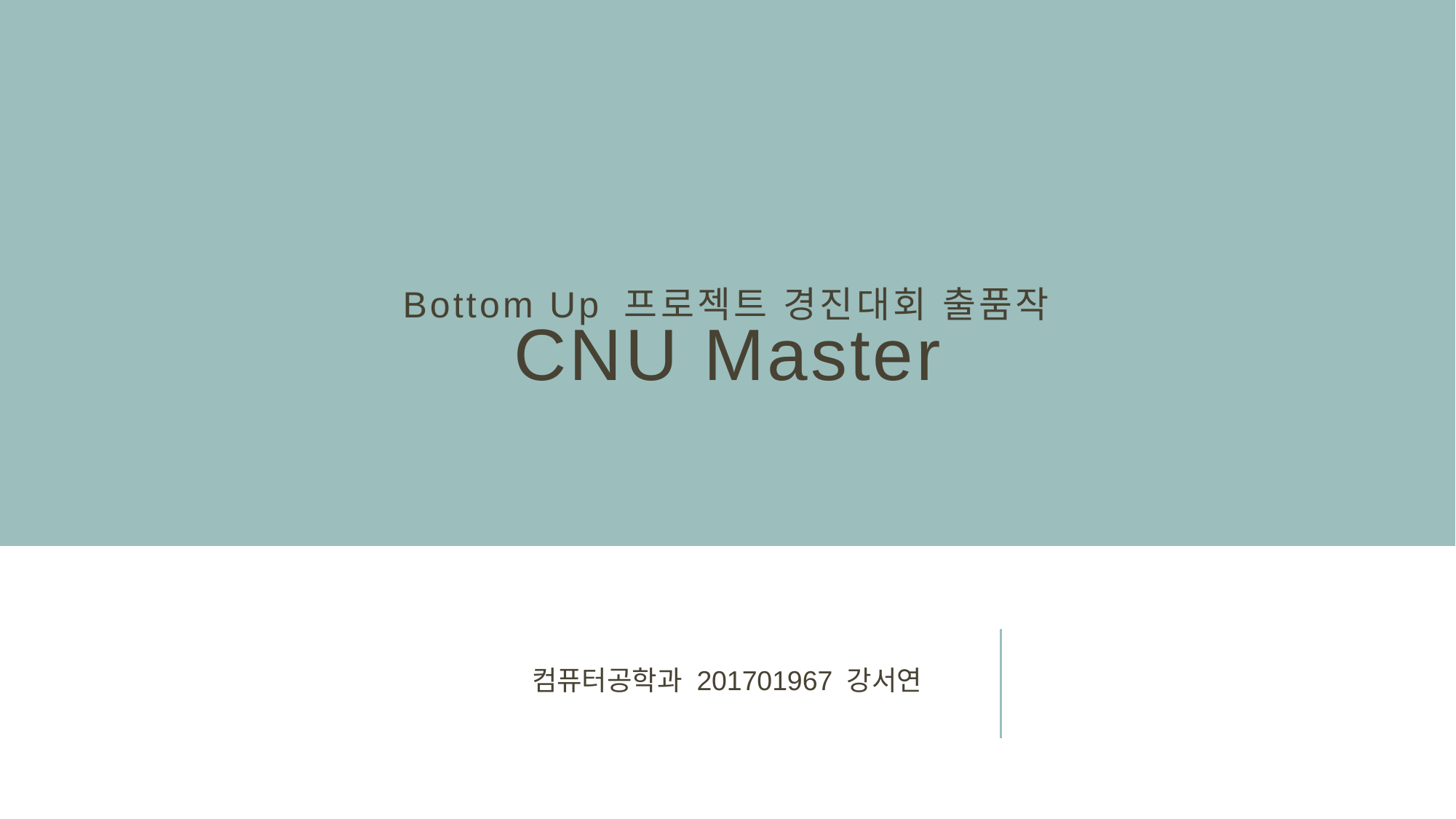

# Bottom Up 프로젝트 경진대회 출품작 CNU Master
컴퓨터공학과 201701967 강서연